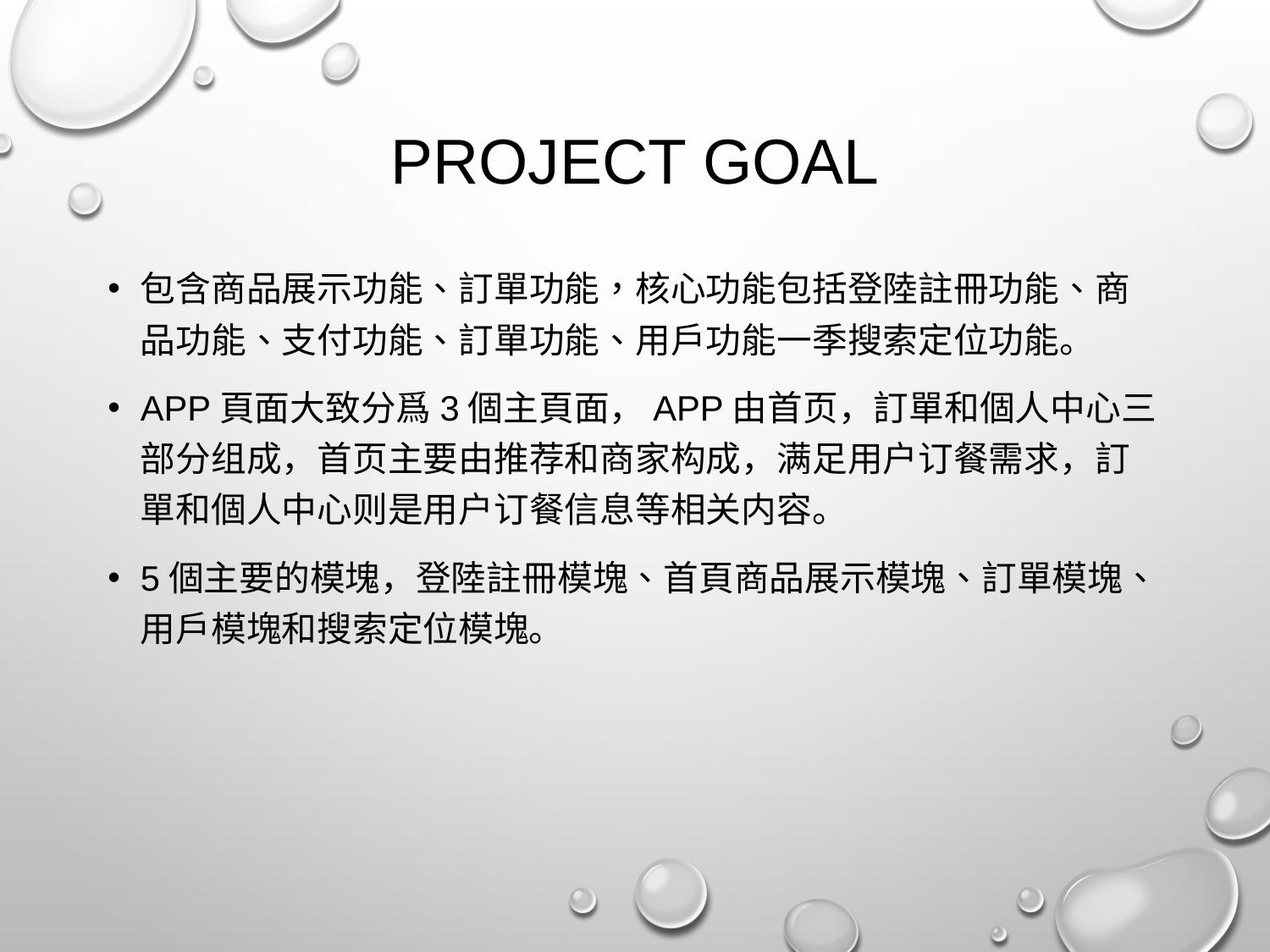

# Project Goal
包含商品展示功能、訂單功能，核心功能包括登陸註冊功能、商品功能、支付功能、訂單功能、用戶功能一季搜索定位功能。
APP頁面大致分爲3個主頁面，APP由首页，訂單和個人中心三部分组成，首页主要由推荐和商家构成，满足用户订餐需求，訂單和個人中心则是用户订餐信息等相关内容。
5個主要的模塊，登陸註冊模塊、首頁商品展示模塊、訂單模塊、用戶模塊和搜索定位模塊。